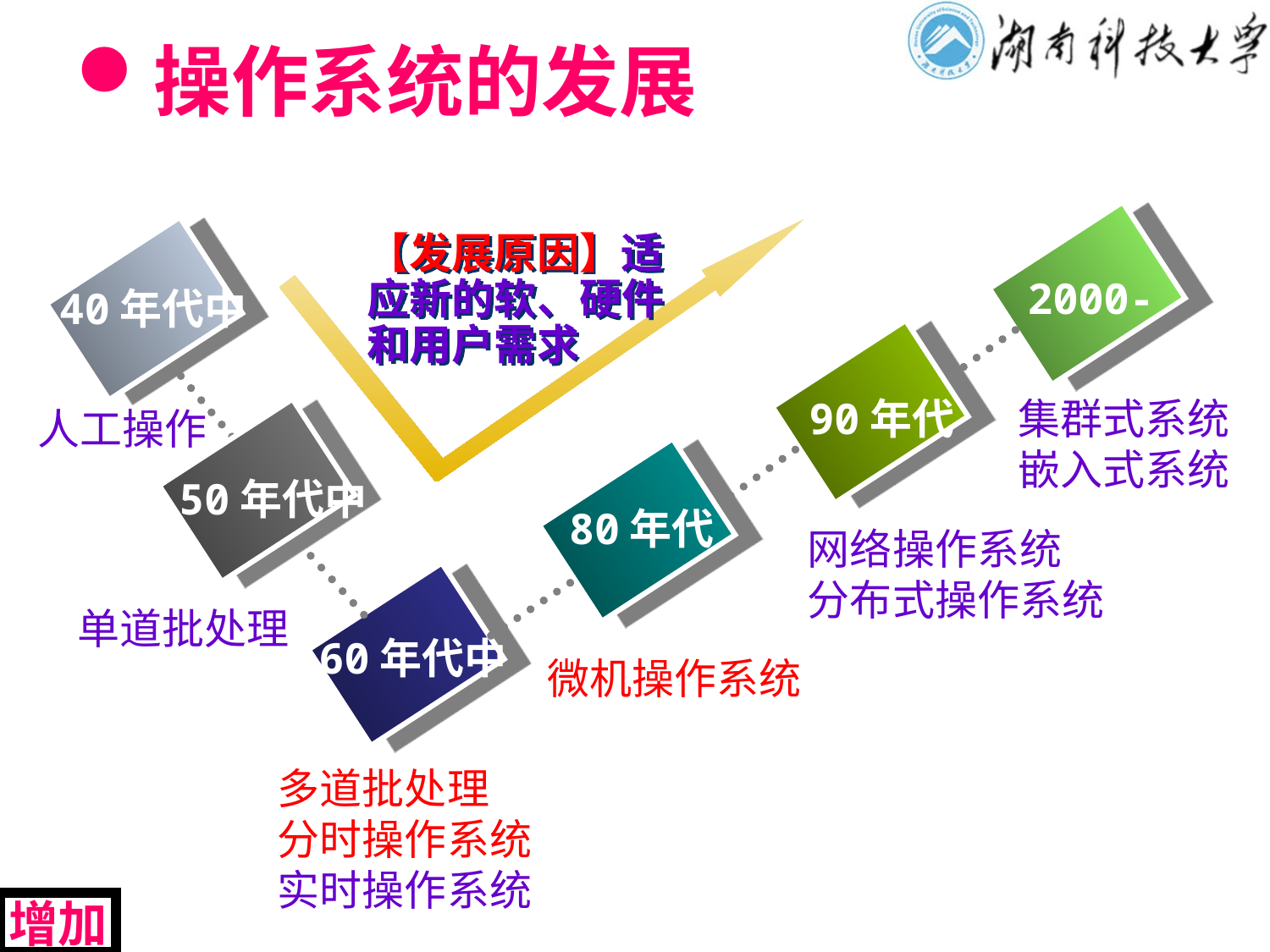

# 操作系统的发展
【发展原因】适应新的软、硬件和用户需求

2000-
集群式系统
嵌入式系统
40年代中
人工操作
90年代
网络操作系统
分布式操作系统
50年代中
单道批处理
80年代
微机操作系统
60年代中
多道批处理
分时操作系统
实时操作系统
增加